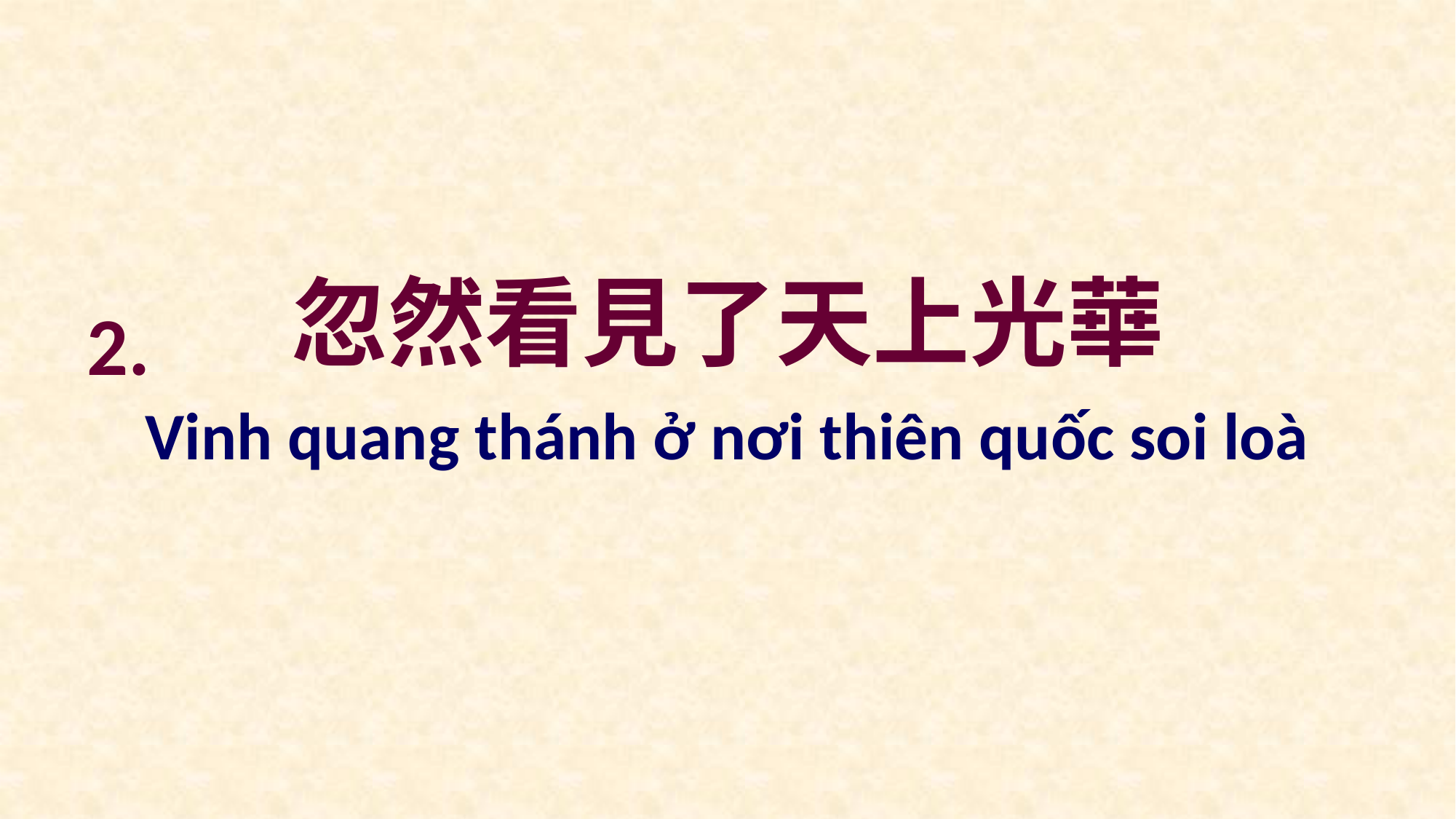

忽然看見了天上光華
2.
Vinh quang thánh ở nơi thiên quốc soi loà